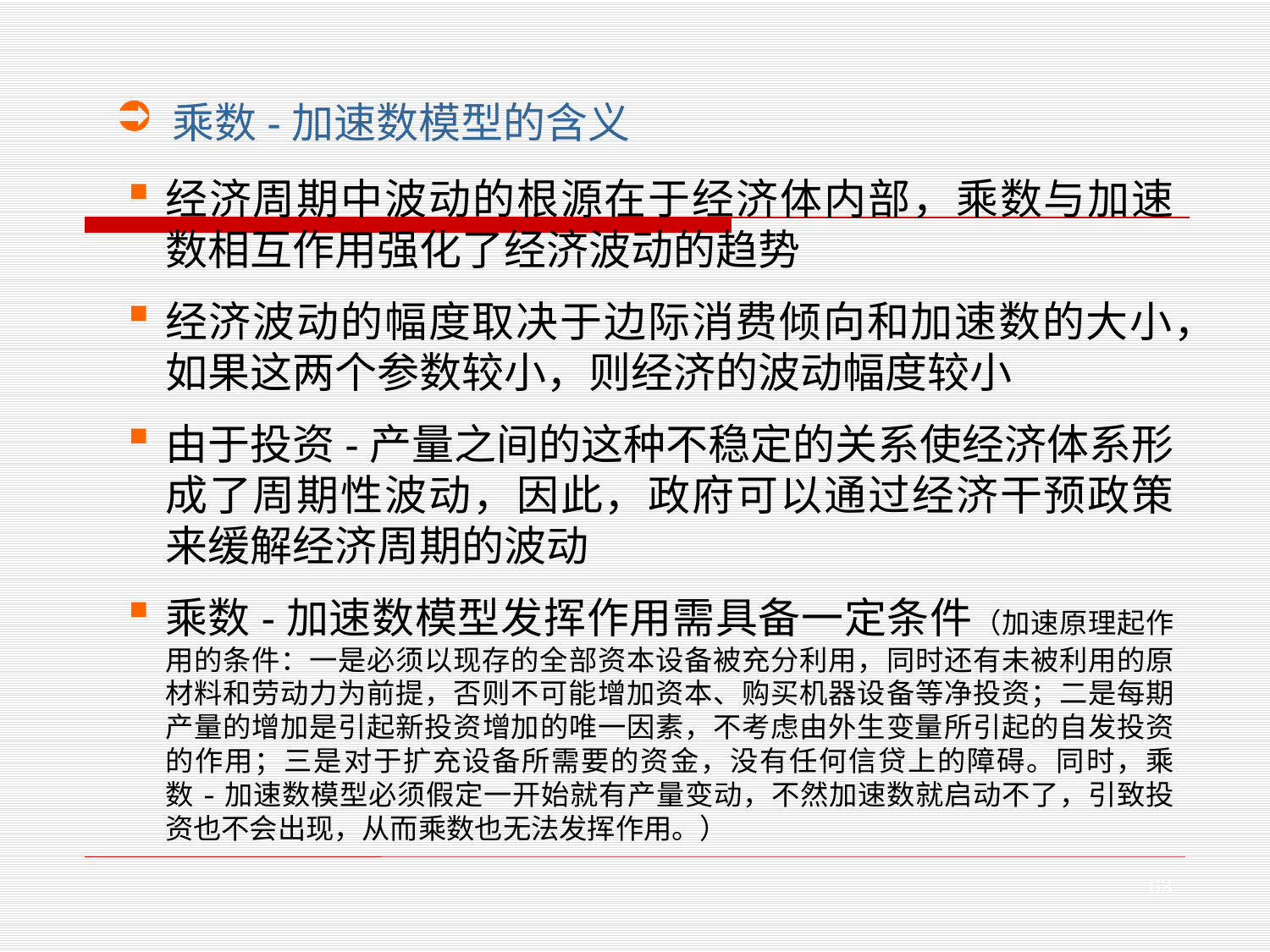

乘数-加速数模型的含义
经济周期中波动的根源在于经济体内部，乘数与加速数相互作用强化了经济波动的趋势
经济波动的幅度取决于边际消费倾向和加速数的大小，如果这两个参数较小，则经济的波动幅度较小
由于投资-产量之间的这种不稳定的关系使经济体系形成了周期性波动，因此，政府可以通过经济干预政策来缓解经济周期的波动
乘数-加速数模型发挥作用需具备一定条件（加速原理起作用的条件：一是必须以现存的全部资本设备被充分利用，同时还有未被利用的原材料和劳动力为前提，否则不可能增加资本、购买机器设备等净投资；二是每期产量的增加是引起新投资增加的唯一因素，不考虑由外生变量所引起的自发投资的作用；三是对于扩充设备所需要的资金，没有任何信贷上的障碍。同时，乘数-加速数模型必须假定一开始就有产量变动，不然加速数就启动不了，引致投资也不会出现，从而乘数也无法发挥作用。）
63